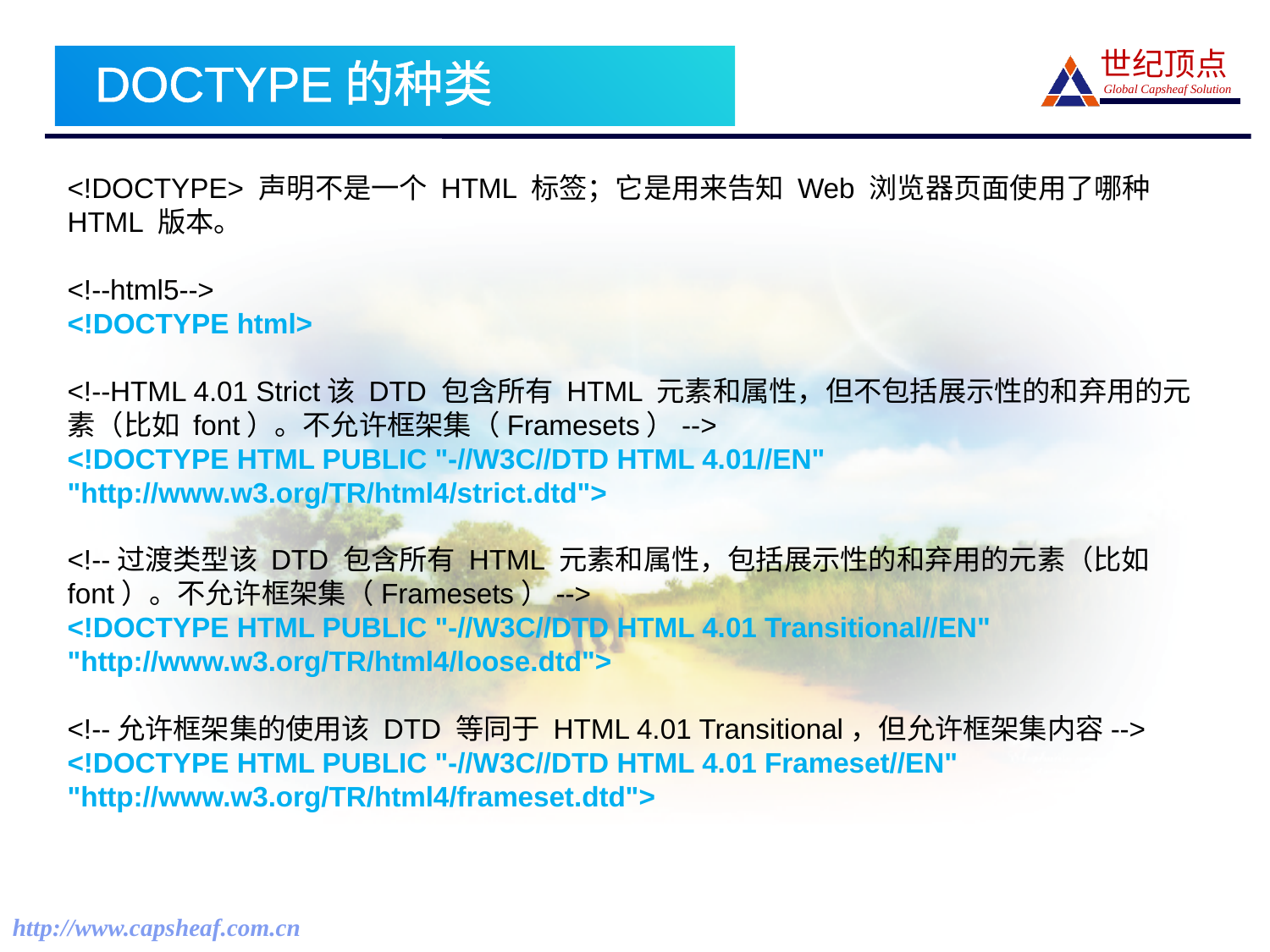

DOCTYPE的种类
<!DOCTYPE> 声明不是一个 HTML 标签；它是用来告知 Web 浏览器页面使用了哪种 HTML 版本。

<!--html5-->
<!DOCTYPE html>

<!--HTML 4.01 Strict该 DTD 包含所有 HTML 元素和属性，但不包括展示性的和弃用的元素（比如 font）。不允许框架集（Framesets）-->
<!DOCTYPE HTML PUBLIC "-//W3C//DTD HTML 4.01//EN" "http://www.w3.org/TR/html4/strict.dtd">

<!--过渡类型该 DTD 包含所有 HTML 元素和属性，包括展示性的和弃用的元素（比如 font）。不允许框架集（Framesets）-->
<!DOCTYPE HTML PUBLIC "-//W3C//DTD HTML 4.01 Transitional//EN" "http://www.w3.org/TR/html4/loose.dtd">

<!--允许框架集的使用该 DTD 等同于 HTML 4.01 Transitional，但允许框架集内容-->
<!DOCTYPE HTML PUBLIC "-//W3C//DTD HTML 4.01 Frameset//EN" "http://www.w3.org/TR/html4/frameset.dtd">